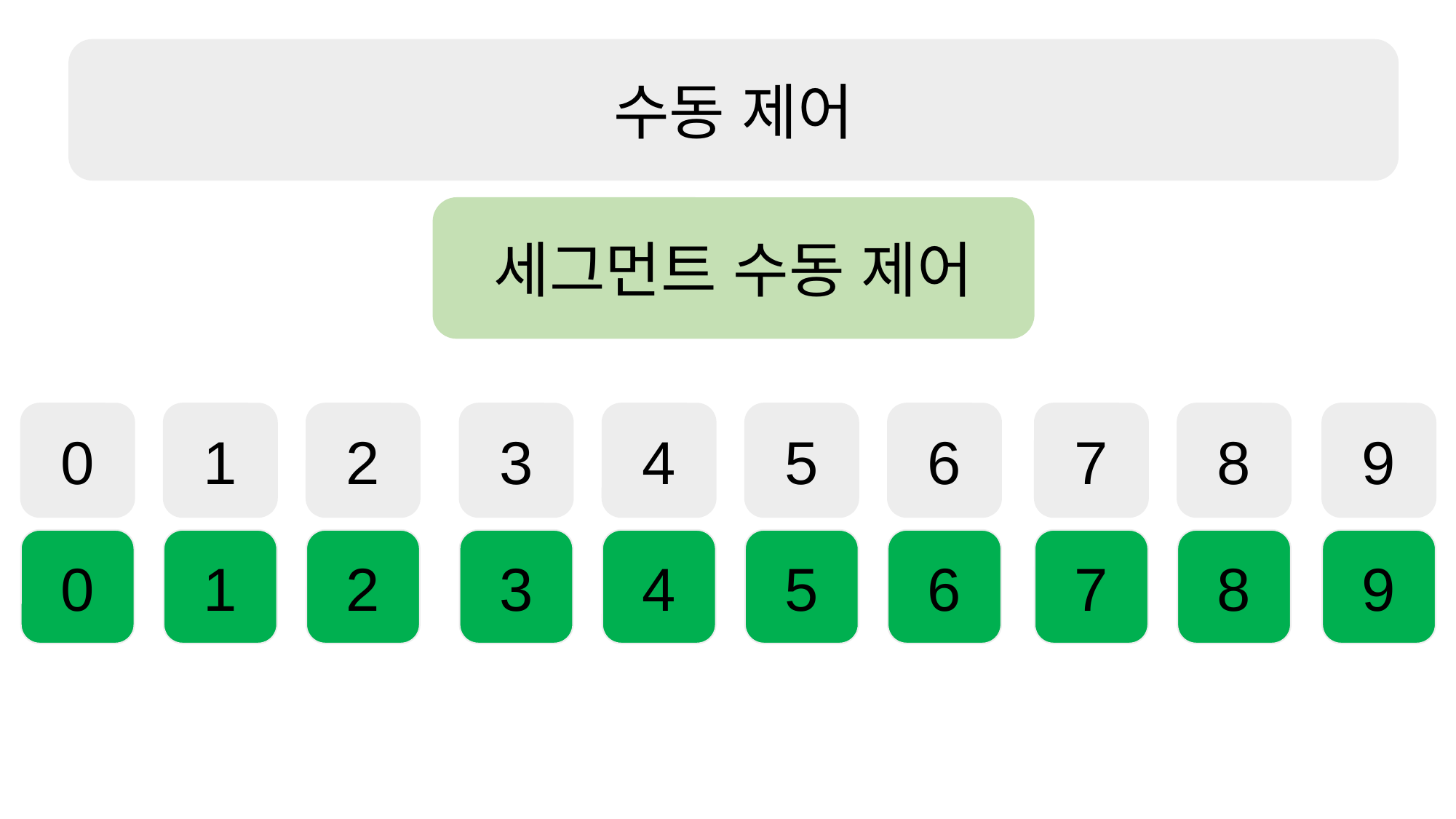

수동 제어
세그먼트 수동 제어
0
1
2
3
4
5
6
7
8
9
0
1
2
3
4
5
6
7
8
9